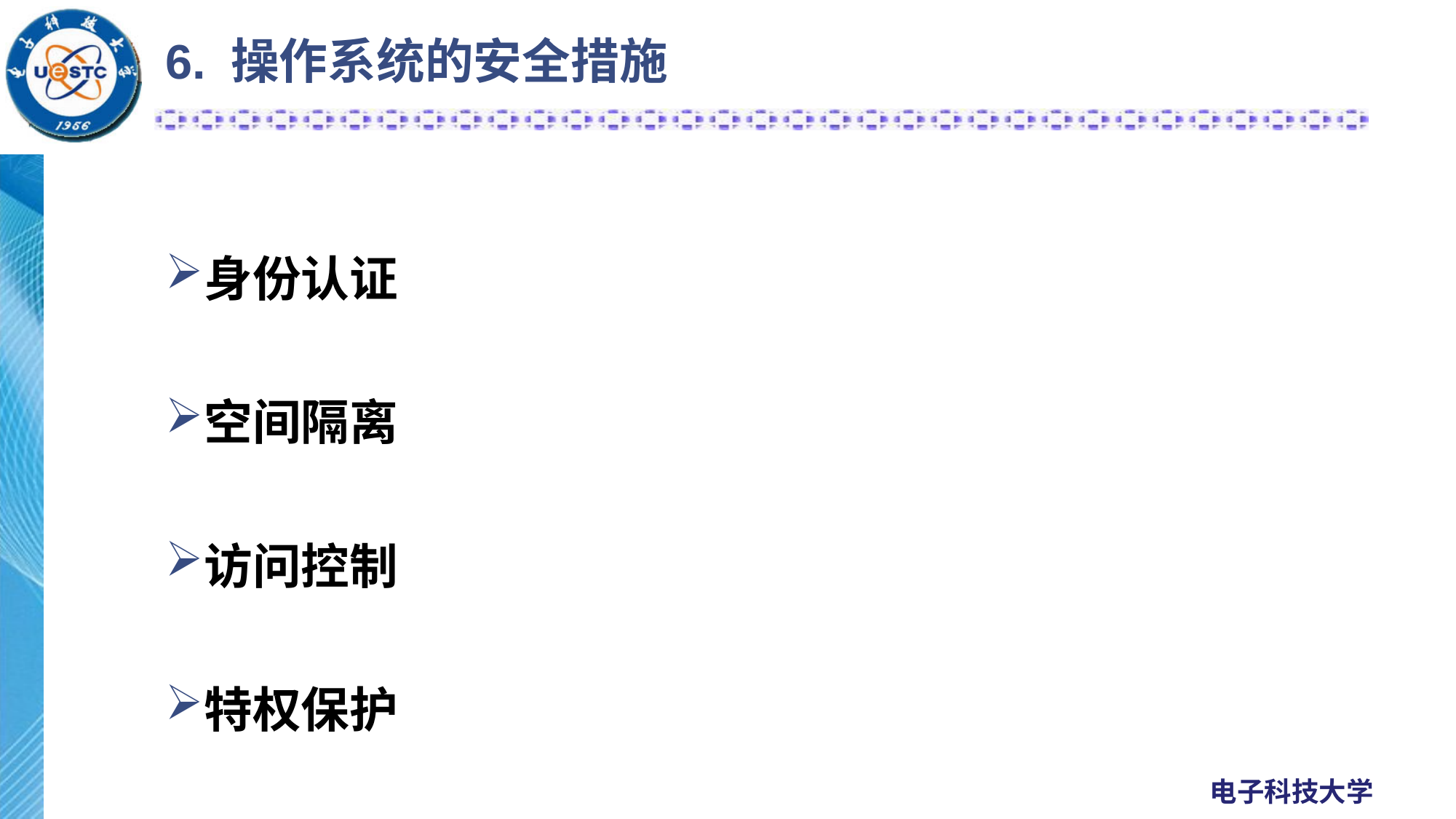

# 6. 操作系统的安全措施
身份认证
空间隔离
访问控制
特权保护